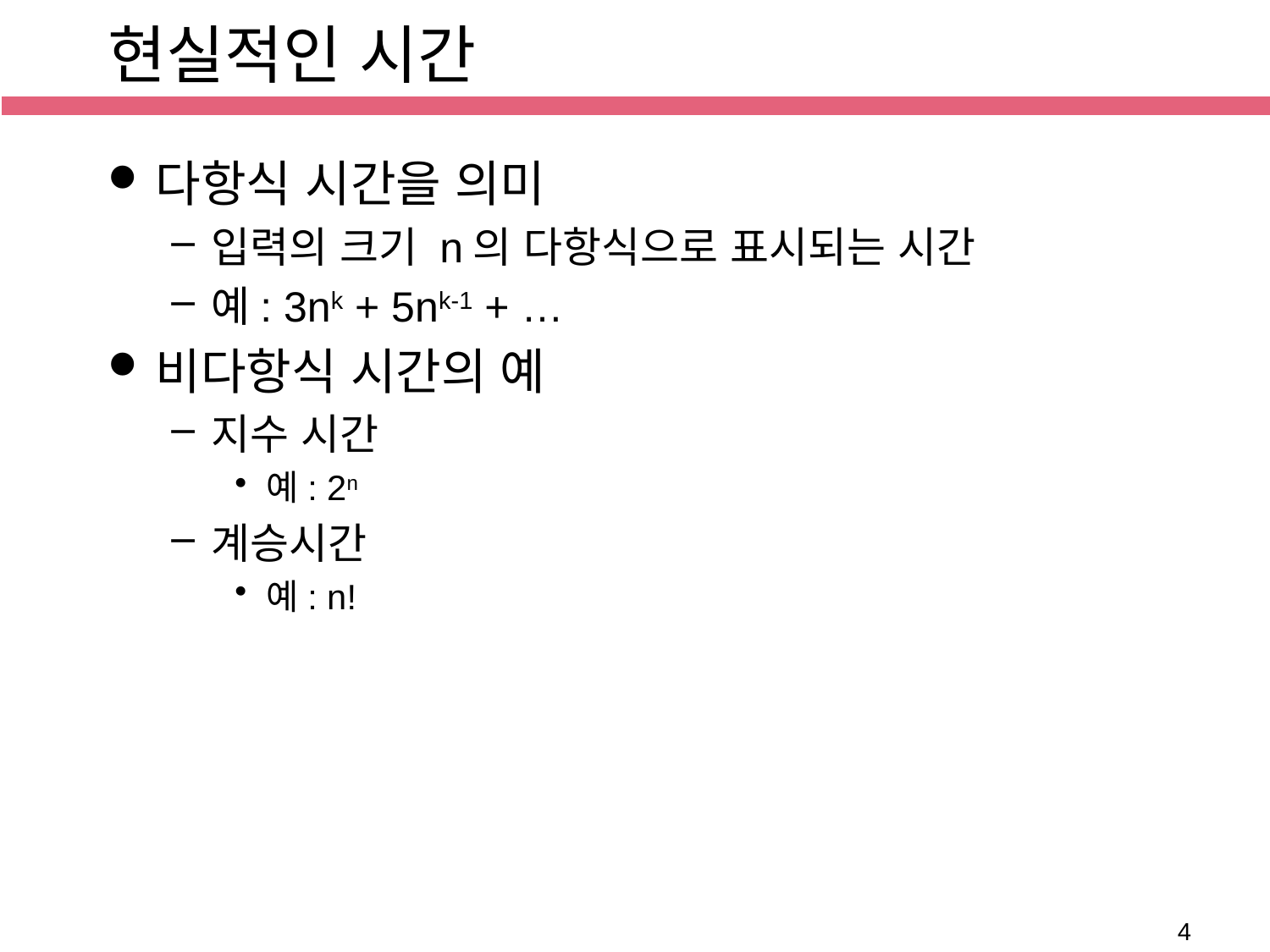

# 현실적인 시간
다항식 시간을 의미
입력의 크기 n의 다항식으로 표시되는 시간
예: 3nk + 5nk-1 + …
비다항식 시간의 예
지수 시간
예: 2n
계승시간
예: n!